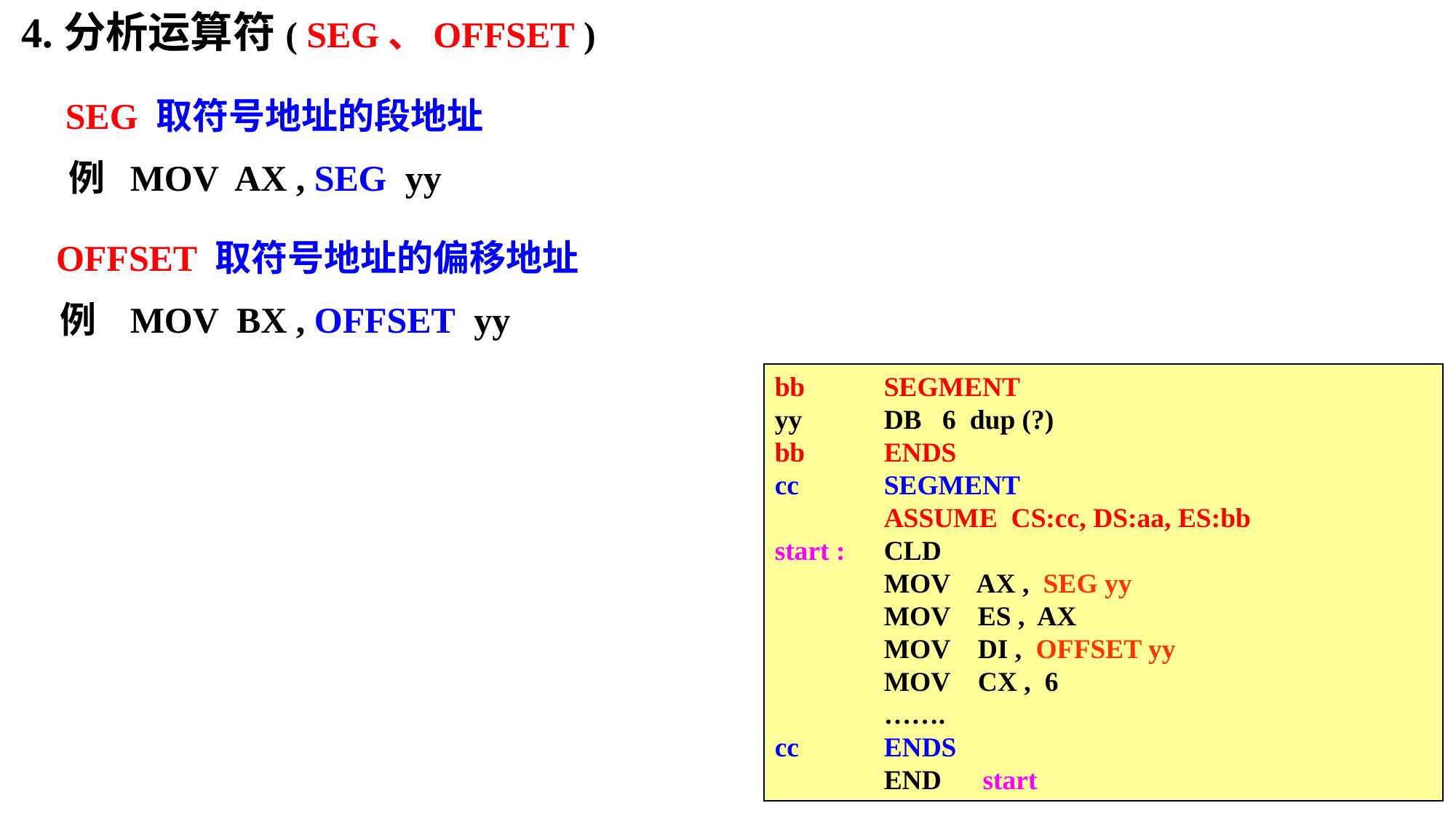

4.分析运算符( SEG、OFFSET )
      SEG 取符号地址的段地址
      例  MOV  AX , SEG  yy
     OFFSET 取符号地址的偏移地址
     例   MOV  BX , OFFSET  yy
bb         	SEGMENT
yy          	DB   6  dup (?)
bb         	ENDS
cc         	SEGMENT
             	ASSUME  CS:cc, DS:aa, ES:bb
start :  	CLD
    	MOV    AX ,  SEG yy
       	MOV    ES ,  AX
       	MOV    DI ,  OFFSET yy
       	MOV    CX ,  6
       	…….
cc  	ENDS
     	END      start
15